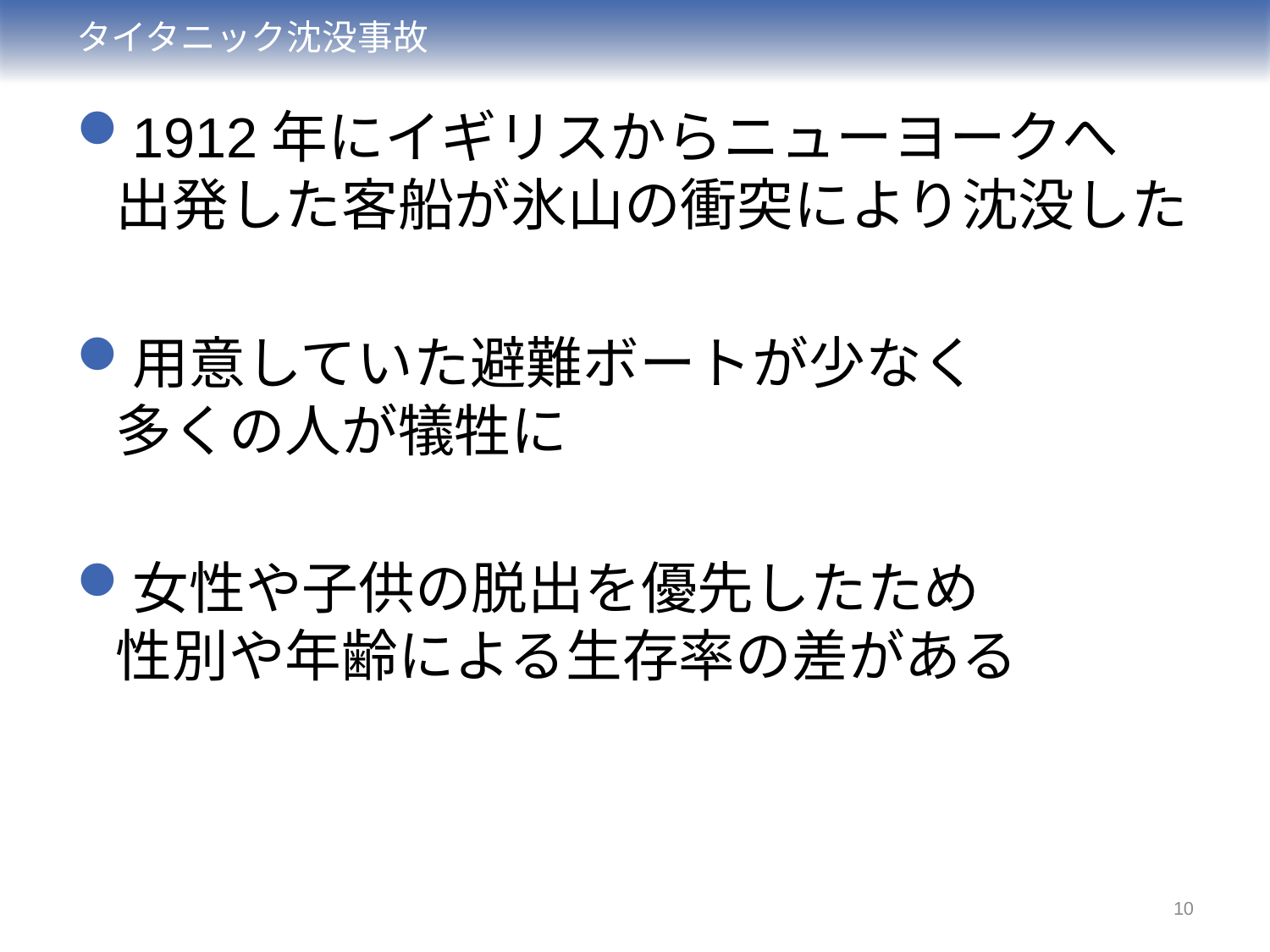

# タイタニック沈没事故
1912年にイギリスからニューヨークへ
 出発した客船が氷山の衝突により沈没した

用意していた避難ボートが少なく
 多くの人が犠牲に

女性や子供の脱出を優先したため
 性別や年齢による生存率の差がある
10